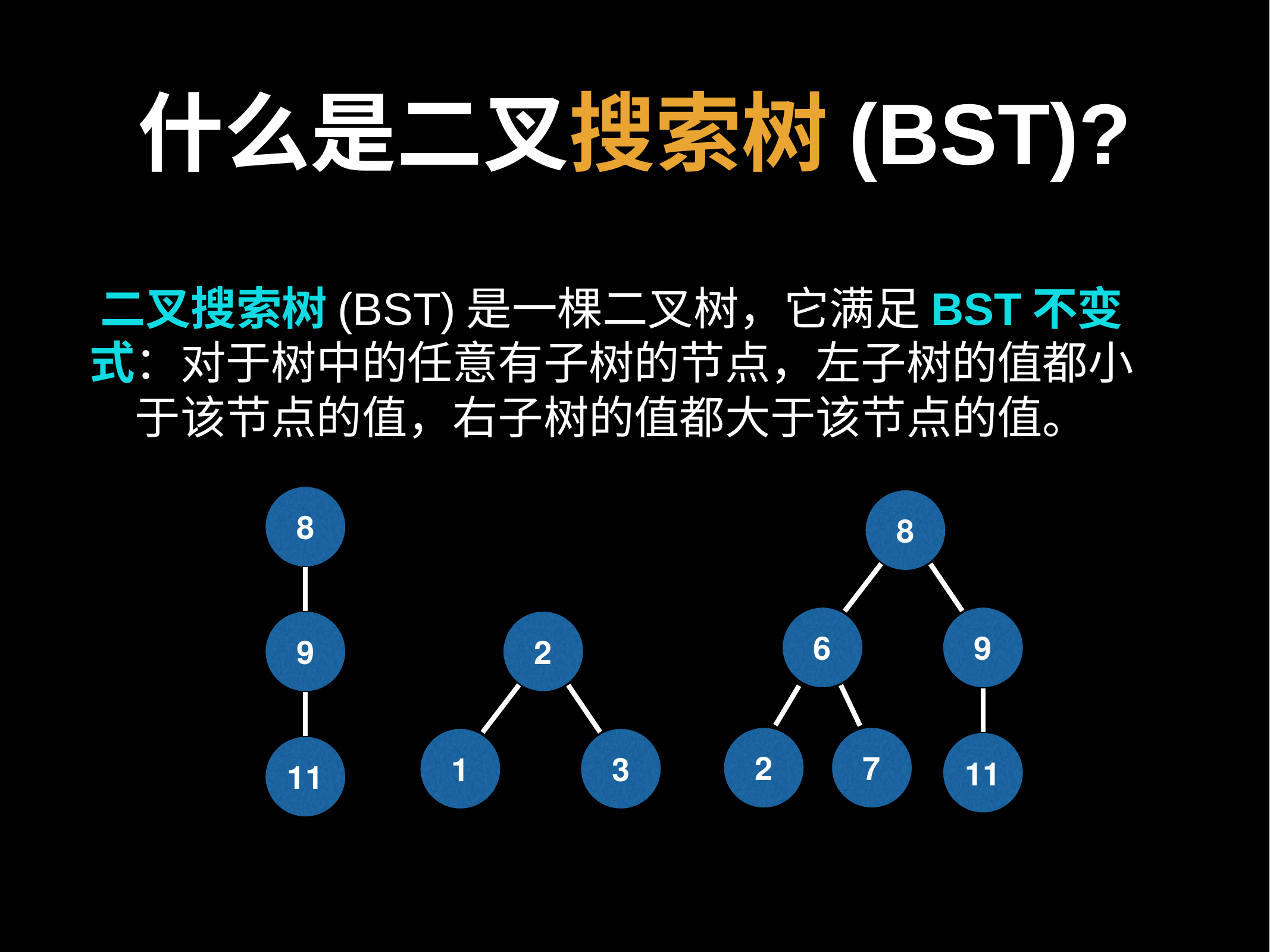

# 什么是二叉搜索树(BST)?
二叉搜索树(BST)是一棵二叉树，它满足BST不变式：对于树中的任意有子树的节点，左子树的值都小于该节点的值，右子树的值都大于该节点的值。
8
8

6
9
9
2

2
7
1
3
11
11